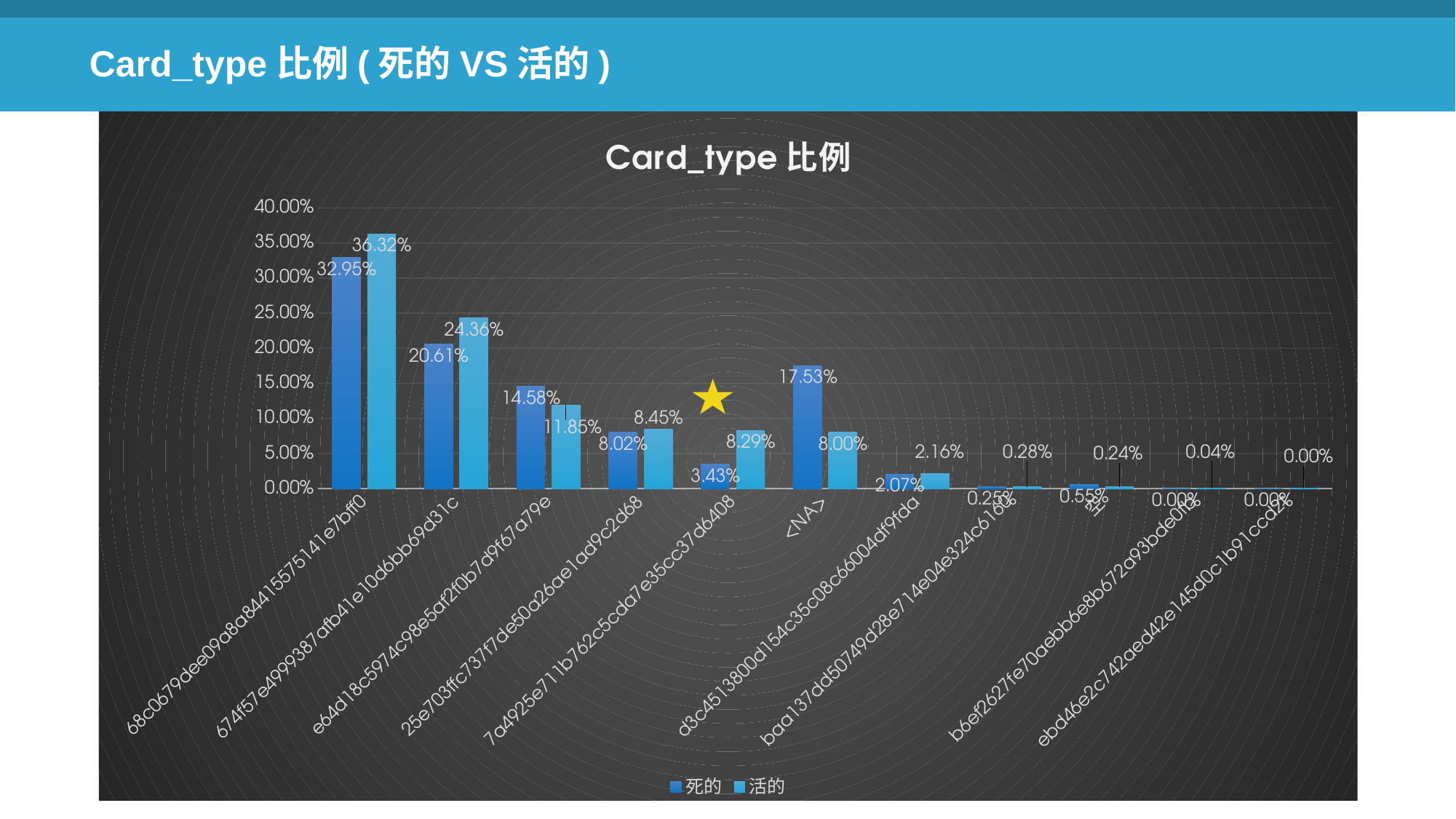

Card_type比例(死的VS活的)

### Chart: Card_type比例

| Category | 死的 | 活的 |
|---|---|---|
| 68c0679dee09a8a84415575141e7bff0 | 0.329487905509263 | 0.3631695098548268 |
| 674f57e4999387afb41e10d6bb69d31c | 0.20613218995226923 | 0.24357045003182873 |
| e64d18c5974c98e5af2f0b7d9f67a79e | 0.1457972655933986 | 0.1185366066623078 |
| 25e703ffc737f7de50a26ae1ad9c2d68 | 0.08017150715961492 | 0.0845479414517041 |
| 7a4925e711b762c5cda7e35cc37d6408 | 0.03428525200226519 | 0.0829388175726336 |
| <NA> | 0.17534180082517595 | 0.08000287830416117 |
| d3c4513800d154c35c08c66004df9fda | 0.020710298519537255 | 0.021633009662163364 |
| baa137dd50749d28e714e04e324c6160 | 0.002524067632068603 | 0.002837234833209349 |
| 空 | 0.005549712806407248 | 0.0023557918709995154 |
| b6ef2627fe70aebb6e8b672a93bde0fb | 0.0 | 0.0003956805420599098 |
| ebd46e2c742aed42e145d0c1b91ccd2f | 0.0 | 1.2079214105623063e-05 |